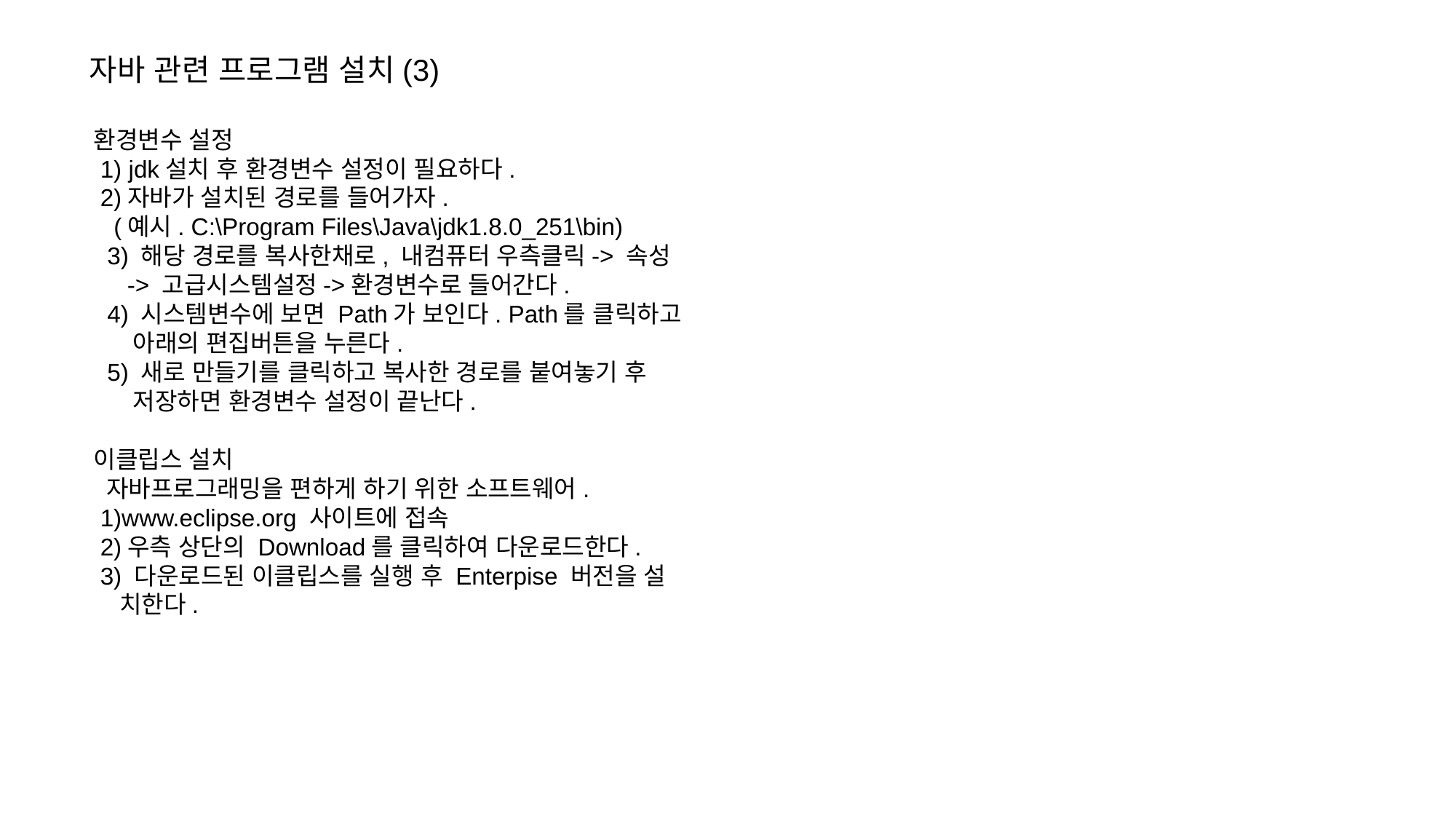

자바 관련 프로그램 설치(3)
환경변수 설정
 1) jdk설치 후 환경변수 설정이 필요하다.
 2)자바가 설치된 경로를 들어가자.
   (예시. C:\Program Files\Java\jdk1.8.0_251\bin)
  3) 해당 경로를 복사한채로, 내컴퓨터 우측클릭-> 속성
     -> 고급시스템설정->환경변수로 들어간다.
  4) 시스템변수에 보면 Path가 보인다. Path를 클릭하고
     아래의 편집버튼을 누른다.
  5) 새로 만들기를 클릭하고 복사한 경로를 붙여놓기 후
     저장하면 환경변수 설정이 끝난다.

이클립스 설치
 자바프로그래밍을 편하게 하기 위한 소프트웨어.
 1)www.eclipse.org 사이트에 접속
 2)우측 상단의 Download를 클릭하여 다운로드한다.
 3) 다운로드된 이클립스를 실행 후 Enterpise 버전을 설
   치한다.